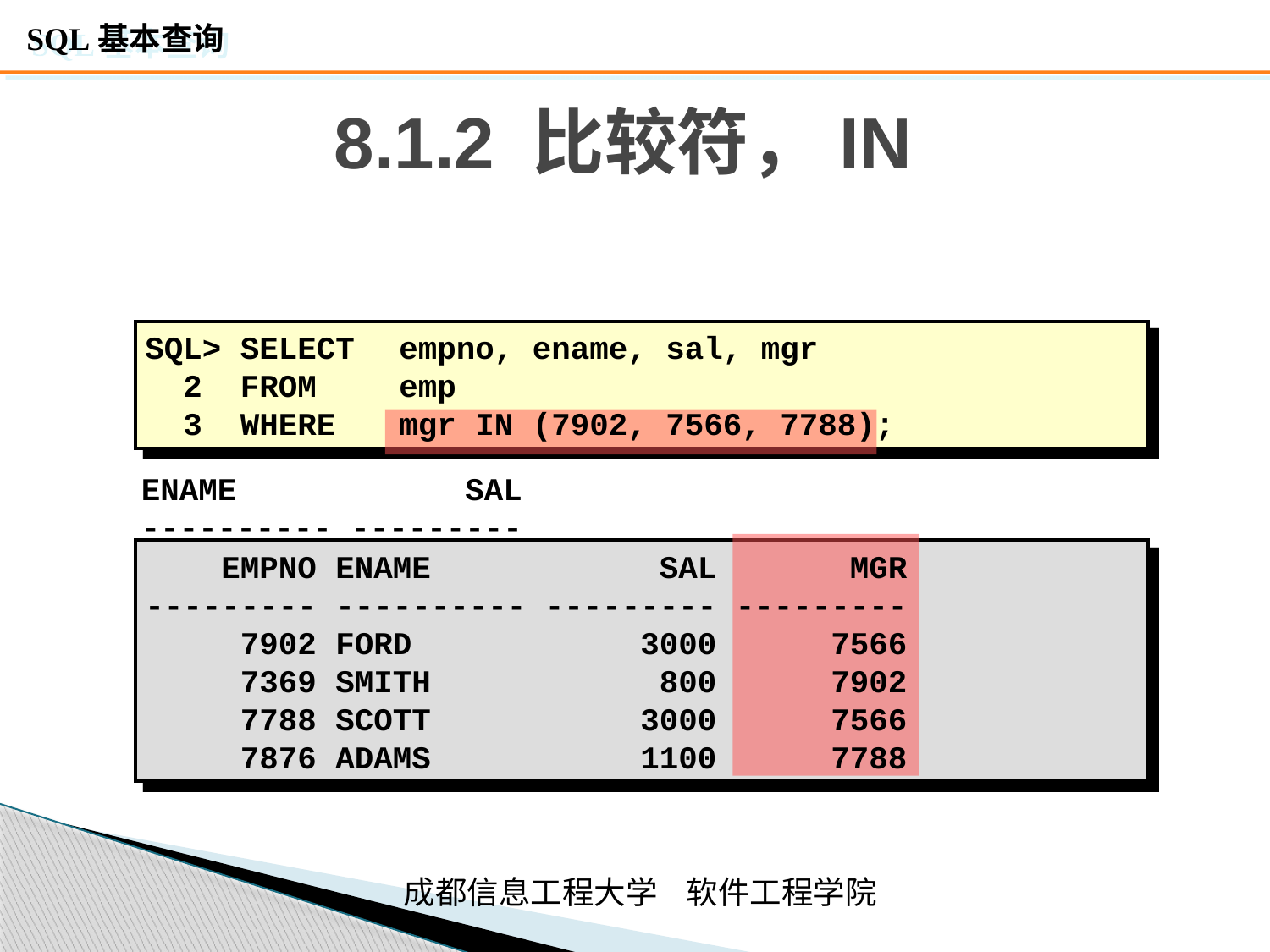

# 8.1.2 比较符，IN
SQL> SELECT	empno, ename, sal, mgr
  2  FROM 	emp
  3  WHERE	mgr IN (7902, 7566, 7788);

ENAME            SAL
---------- ---------
MARTIN          1250
TURNER          1500
WARD            1250
ADAMS           1100
MILLER          1300

    EMPNO ENAME            SAL       MGR
--------- ---------- --------- ---------
     7902 FORD            3000      7566
     7369 SMITH            800      7902
     7788 SCOTT           3000      7566
     7876 ADAMS           1100      7788